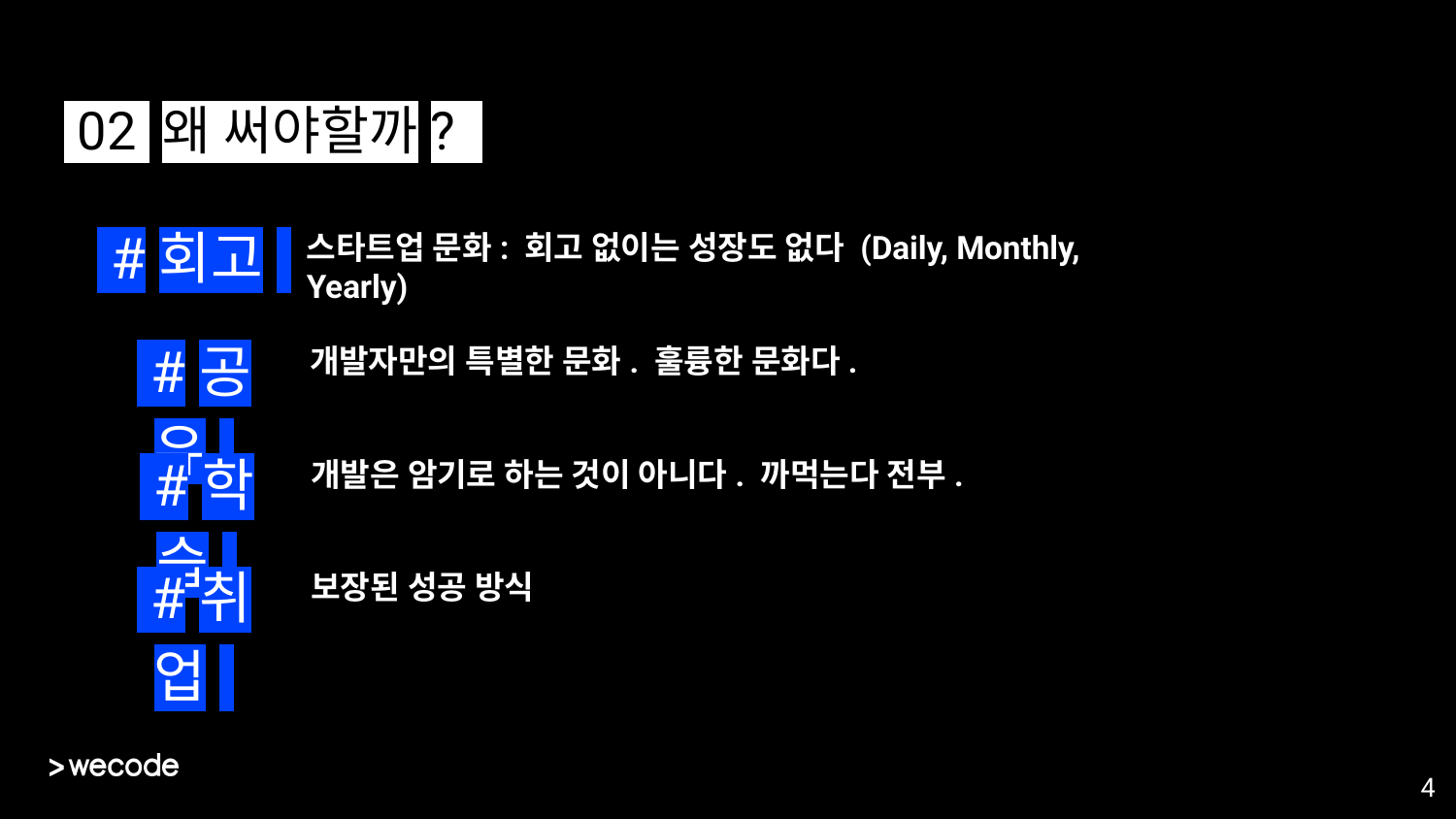

02 왜 써야할까?.
 #회고.
스타트업 문화: 회고 없이는 성장도 없다 (Daily, Monthly, Yearly)
 #공유.
개발자만의 특별한 문화. 훌륭한 문화다.
 #학습.
개발은 암기로 하는 것이 아니다. 까먹는다 전부.
 #취업.
보장된 성공 방식
4